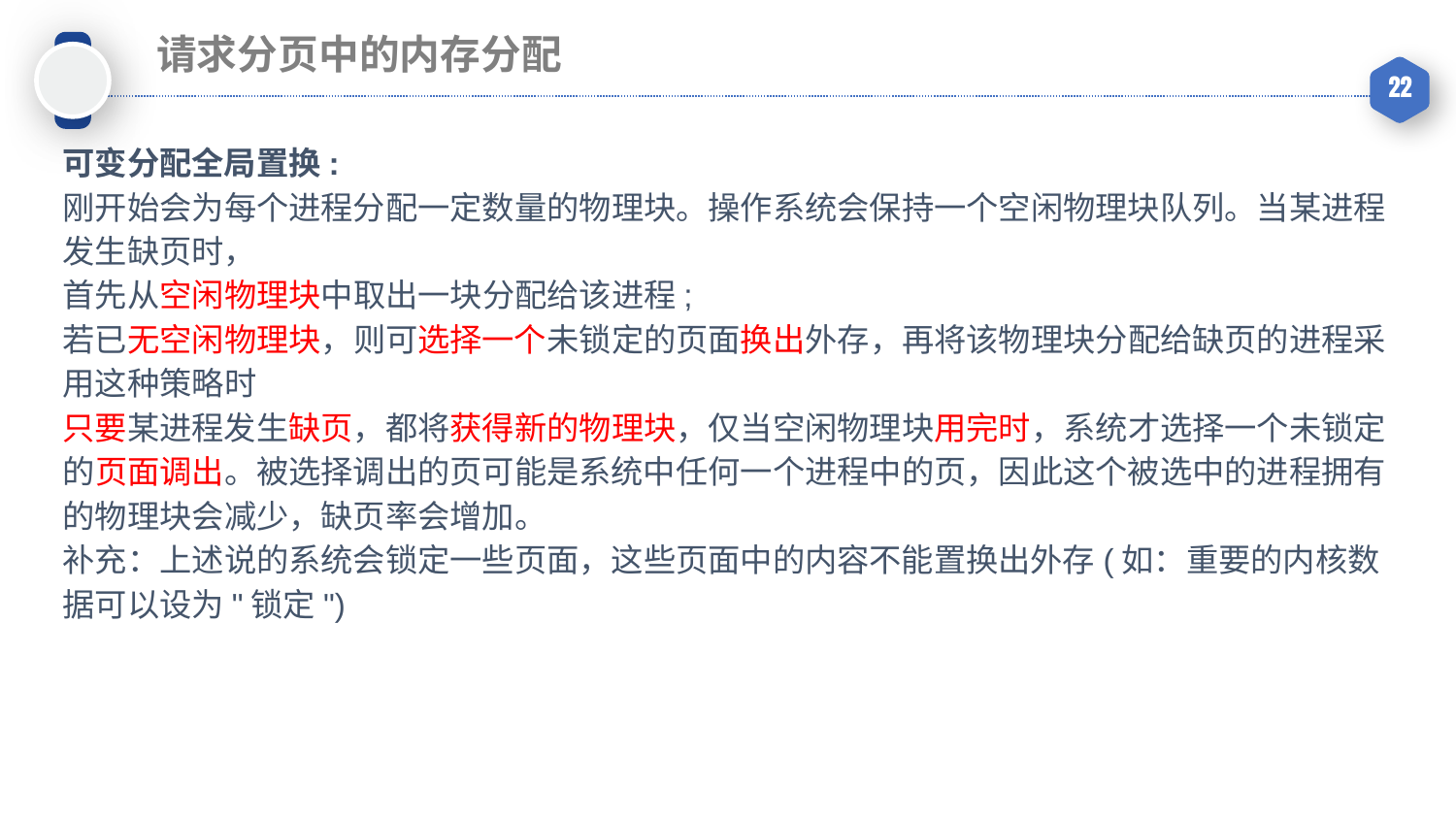

请求分页中的内存分配
可变分配全局置换:
刚开始会为每个进程分配一定数量的物理块。操作系统会保持一个空闲物理块队列。当某进程发生缺页时，
首先从空闲物理块中取出一块分配给该进程;
若已无空闲物理块，则可选择一个未锁定的页面换出外存，再将该物理块分配给缺页的进程采用这种策略时
只要某进程发生缺页，都将获得新的物理块，仅当空闲物理块用完时，系统才选择一个未锁定的页面调出。被选择调出的页可能是系统中任何一个进程中的页，因此这个被选中的进程拥有的物理块会减少，缺页率会增加。
补充：上述说的系统会锁定一些页面，这些页面中的内容不能置换出外存(如：重要的内核数据可以设为"锁定")